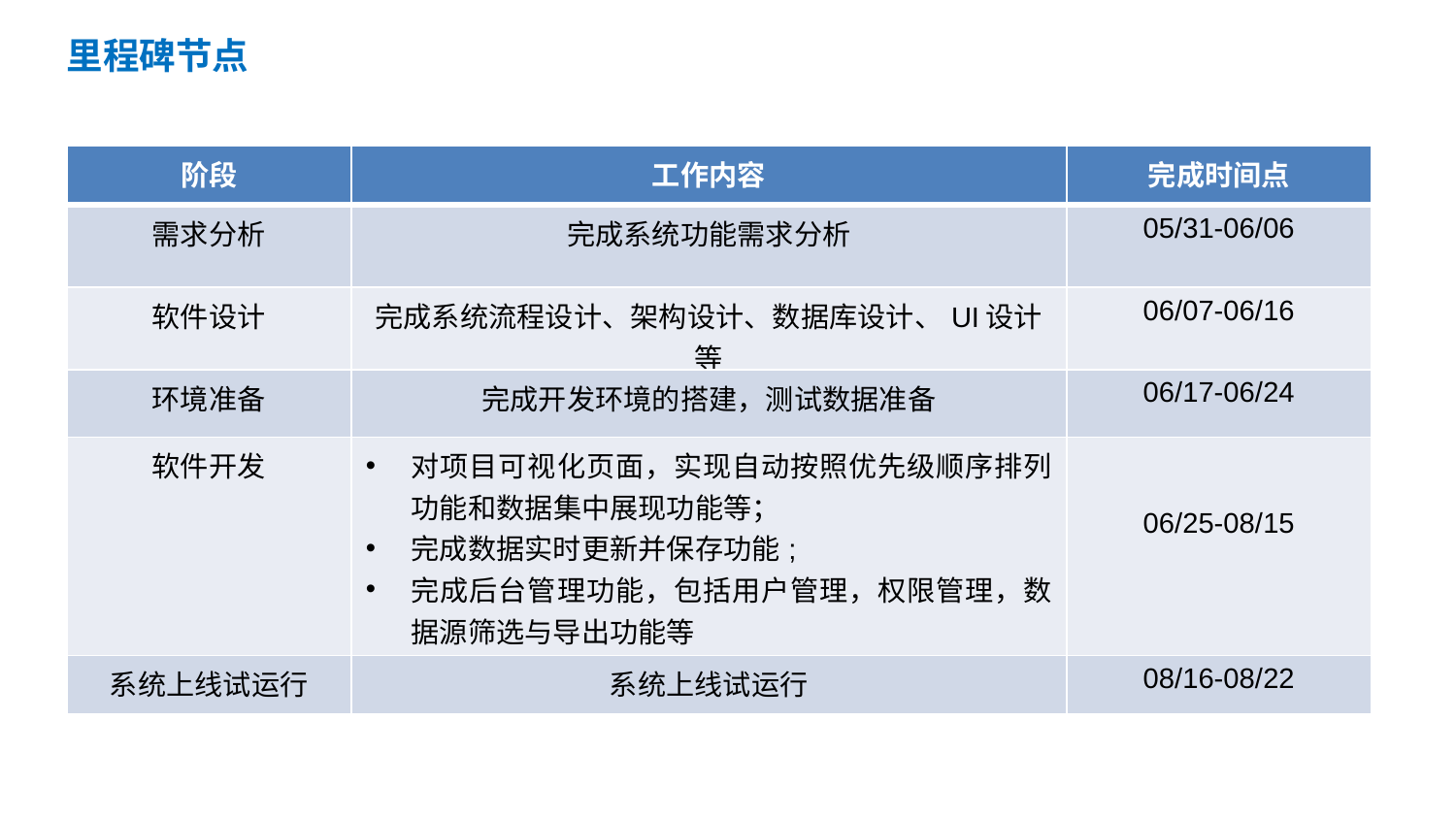

目 录
里程碑节点
| 阶段 | 工作内容 | 完成时间点 |
| --- | --- | --- |
| 需求分析 | 完成系统功能需求分析 | 05/31-06/06 |
| 软件设计 | 完成系统流程设计、架构设计、数据库设计、UI设计等 | 06/07-06/16 |
| 环境准备 | 完成开发环境的搭建，测试数据准备 | 06/17-06/24 |
| 软件开发 | 对项目可视化页面，实现自动按照优先级顺序排列功能和数据集中展现功能等； 完成数据实时更新并保存功能; 完成后台管理功能，包括用户管理，权限管理，数据源筛选与导出功能等 | 06/25-08/15 |
| 系统上线试运行 | 系统上线试运行 | 08/16-08/22 |